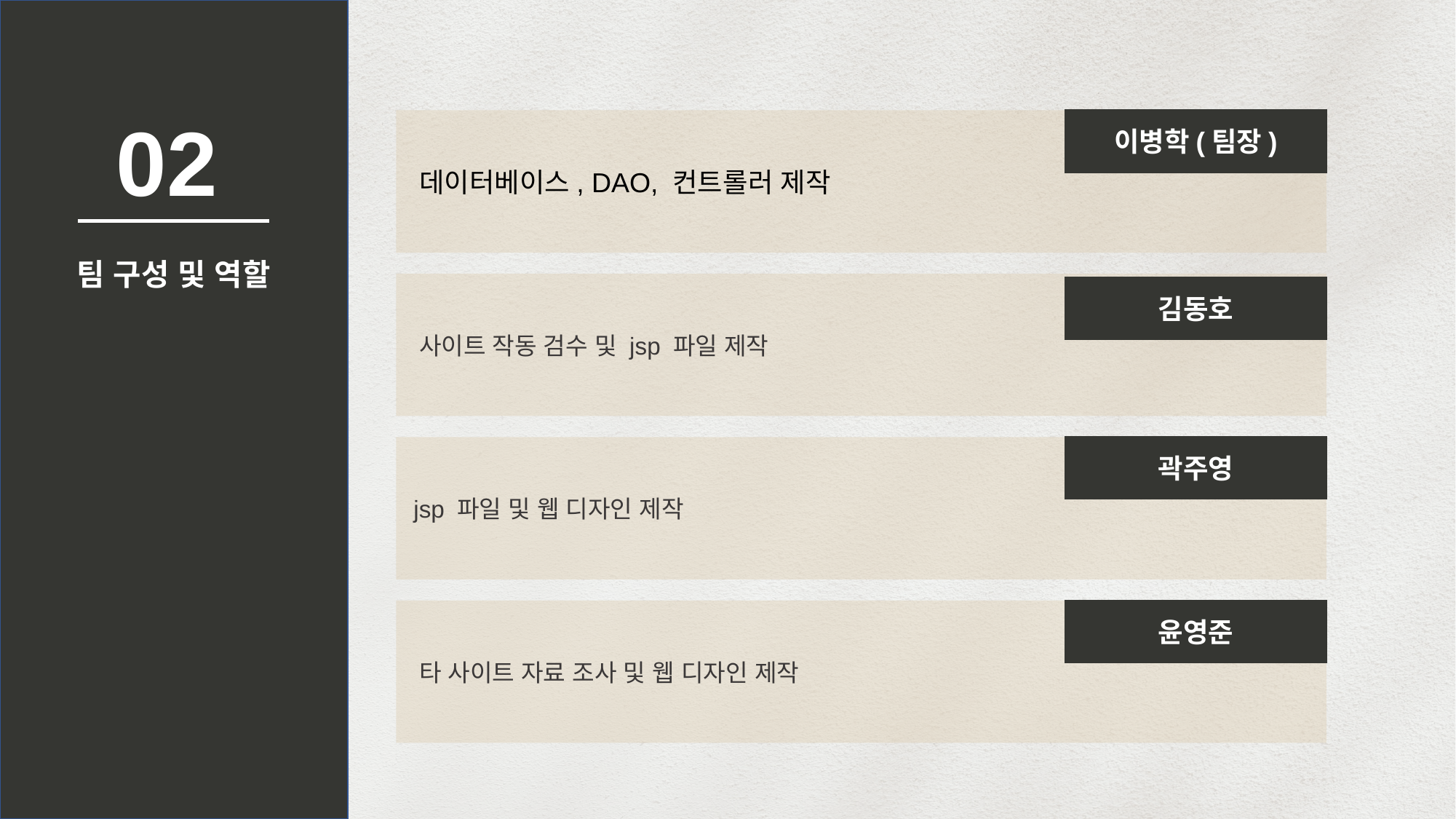

02
 데이터베이스, DAO, 컨트롤러 제작
이병학(팀장)
팀 구성 및 역할
 사이트 작동 검수 및 jsp 파일 제작
김동호
 jsp 파일 및 웹 디자인 제작
곽주영
 타 사이트 자료 조사 및 웹 디자인 제작
윤영준